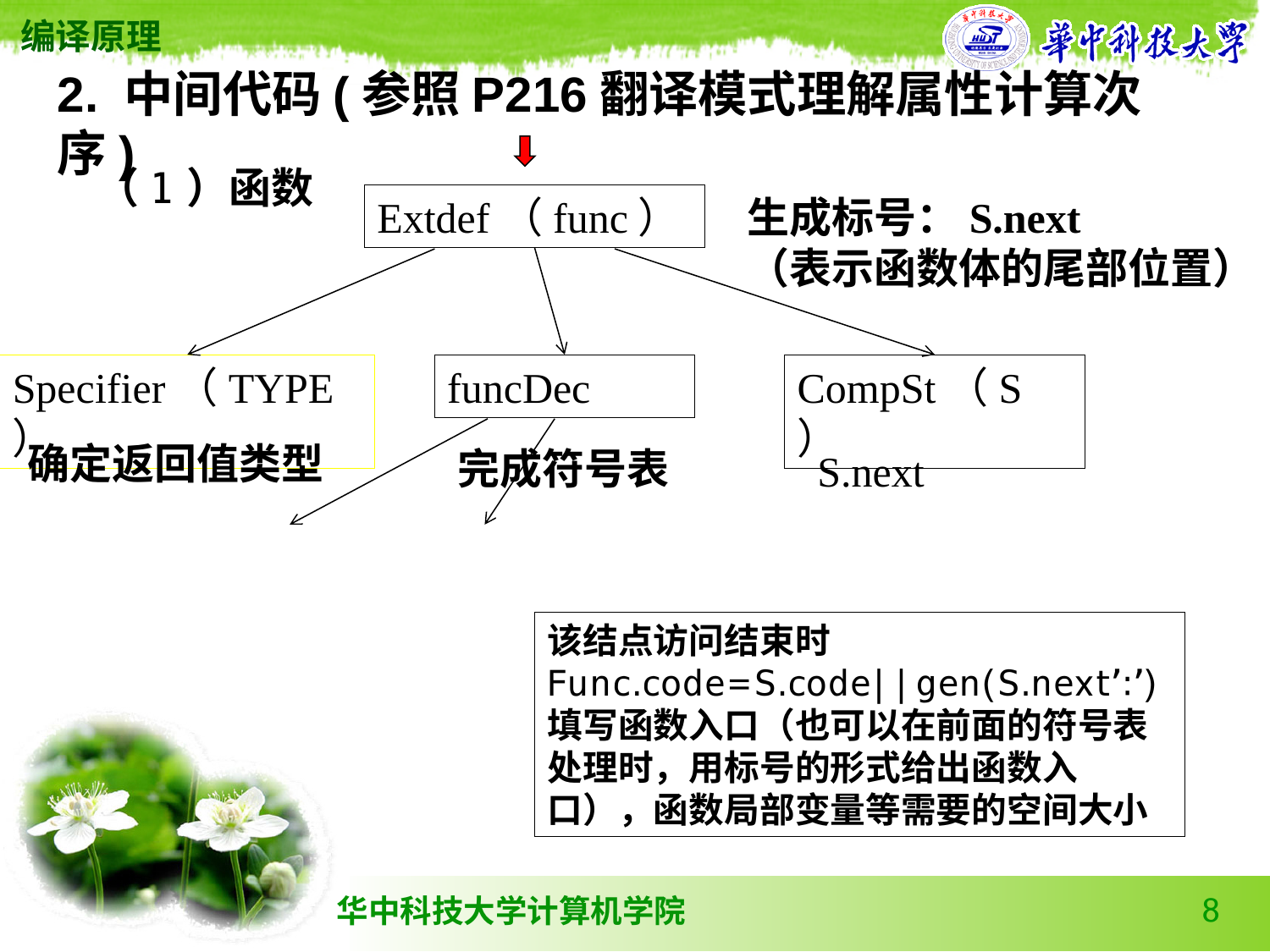

2. 中间代码(参照P216翻译模式理解属性计算次序)

（1）函数
Extdef（func）
生成标号：S.next
（表示函数体的尾部位置）
Specifier（TYPE）
funcDec
CompSt（S）
确定返回值类型
完成符号表
S.next
该结点访问结束时
Func.code=S.code||gen(S.next’:’)
填写函数入口（也可以在前面的符号表处理时，用标号的形式给出函数入口），函数局部变量等需要的空间大小
8